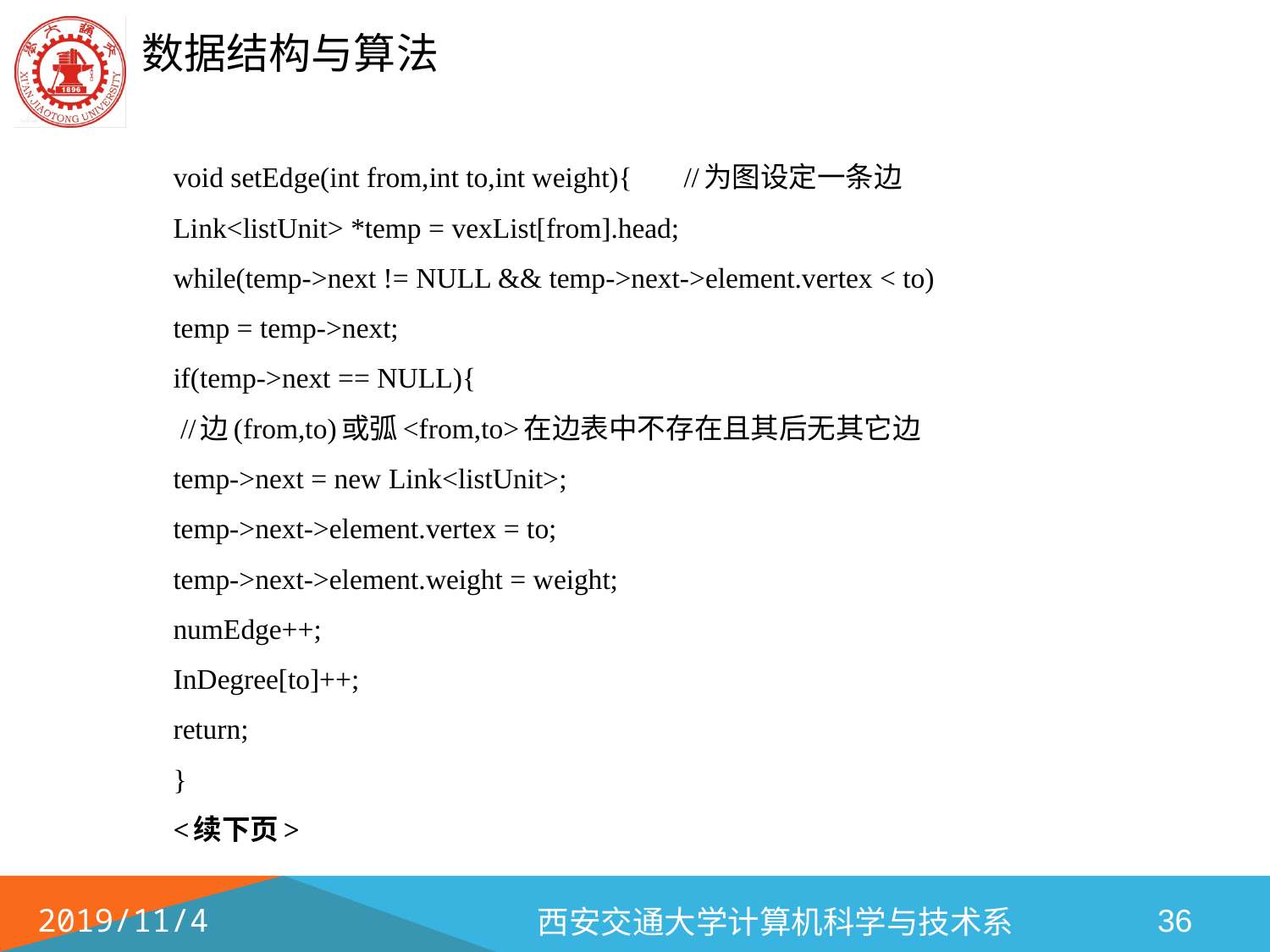

void setEdge(int from,int to,int weight){   	//为图设定一条边
		Link<listUnit> *temp = vexList[from].head;
		while(temp->next != NULL && temp->next->element.vertex < to)
			temp = temp->next;
		if(temp->next == NULL){
			 //边(from,to)或弧<from,to>在边表中不存在且其后无其它边
			temp->next = new Link<listUnit>;
			temp->next->element.vertex = to;
			temp->next->element.weight = weight;
			numEdge++;
			InDegree[to]++;
			return;
		}
		<续下页>